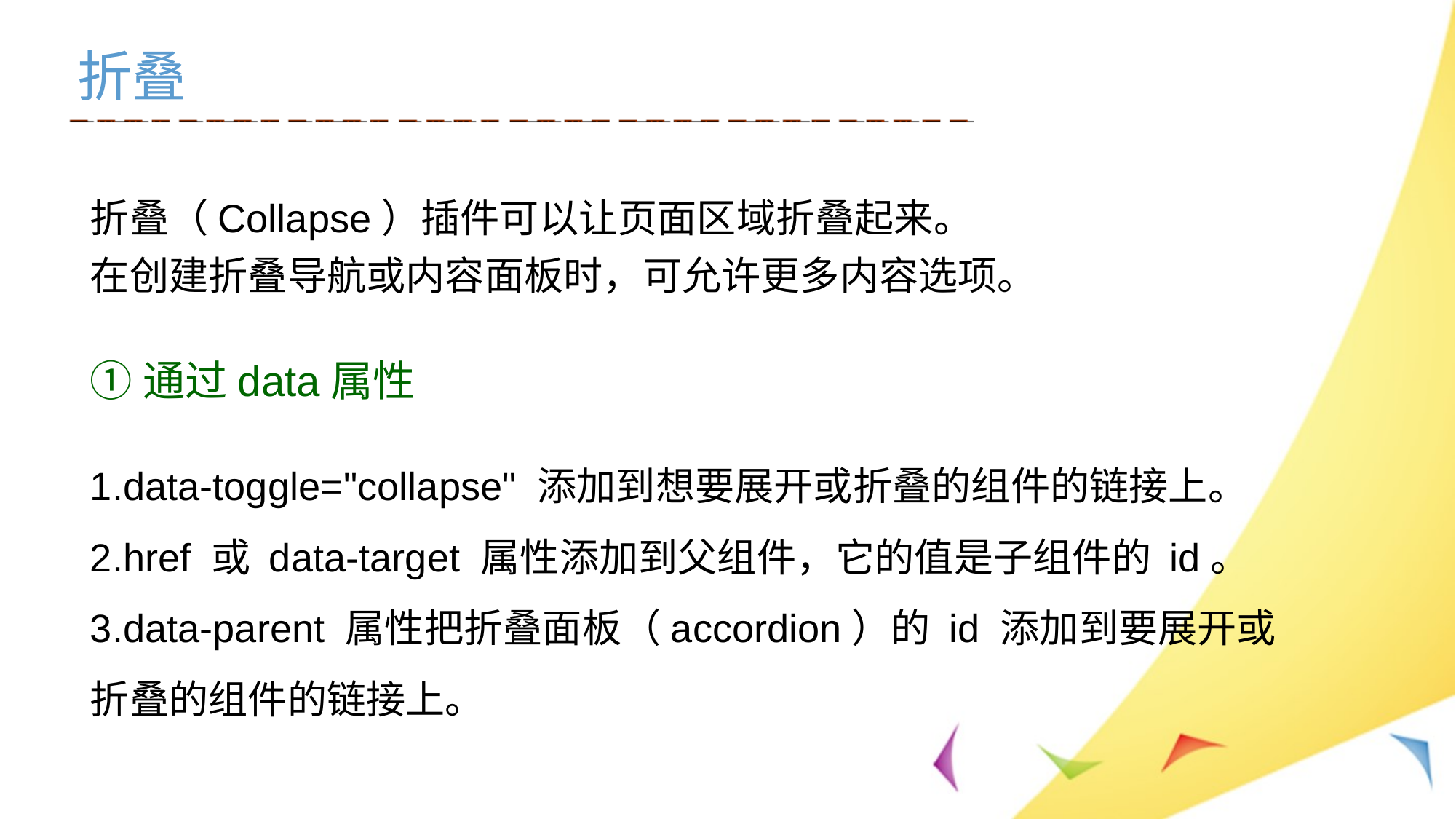

折叠
折叠（Collapse）插件可以让页面区域折叠起来。
在创建折叠导航或内容面板时，可允许更多内容选项。
①通过data属性
data-toggle="collapse" 添加到想要展开或折叠的组件的链接上。
href 或 data-target 属性添加到父组件，它的值是子组件的 id。
data-parent 属性把折叠面板（accordion）的 id 添加到要展开或折叠的组件的链接上。